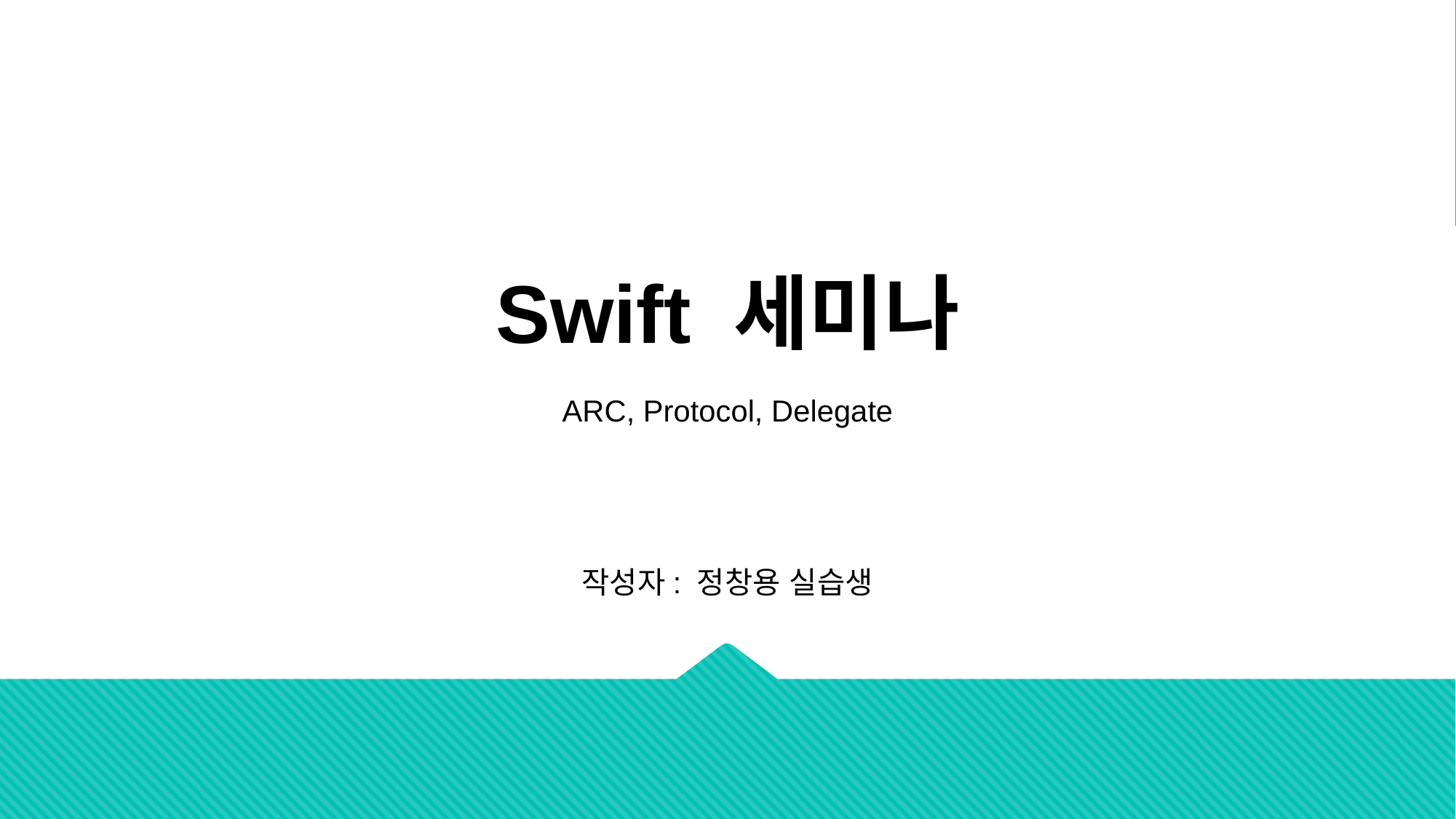

Swift 세미나
ARC, Protocol, Delegate
작성자: 정창용 실습생

1